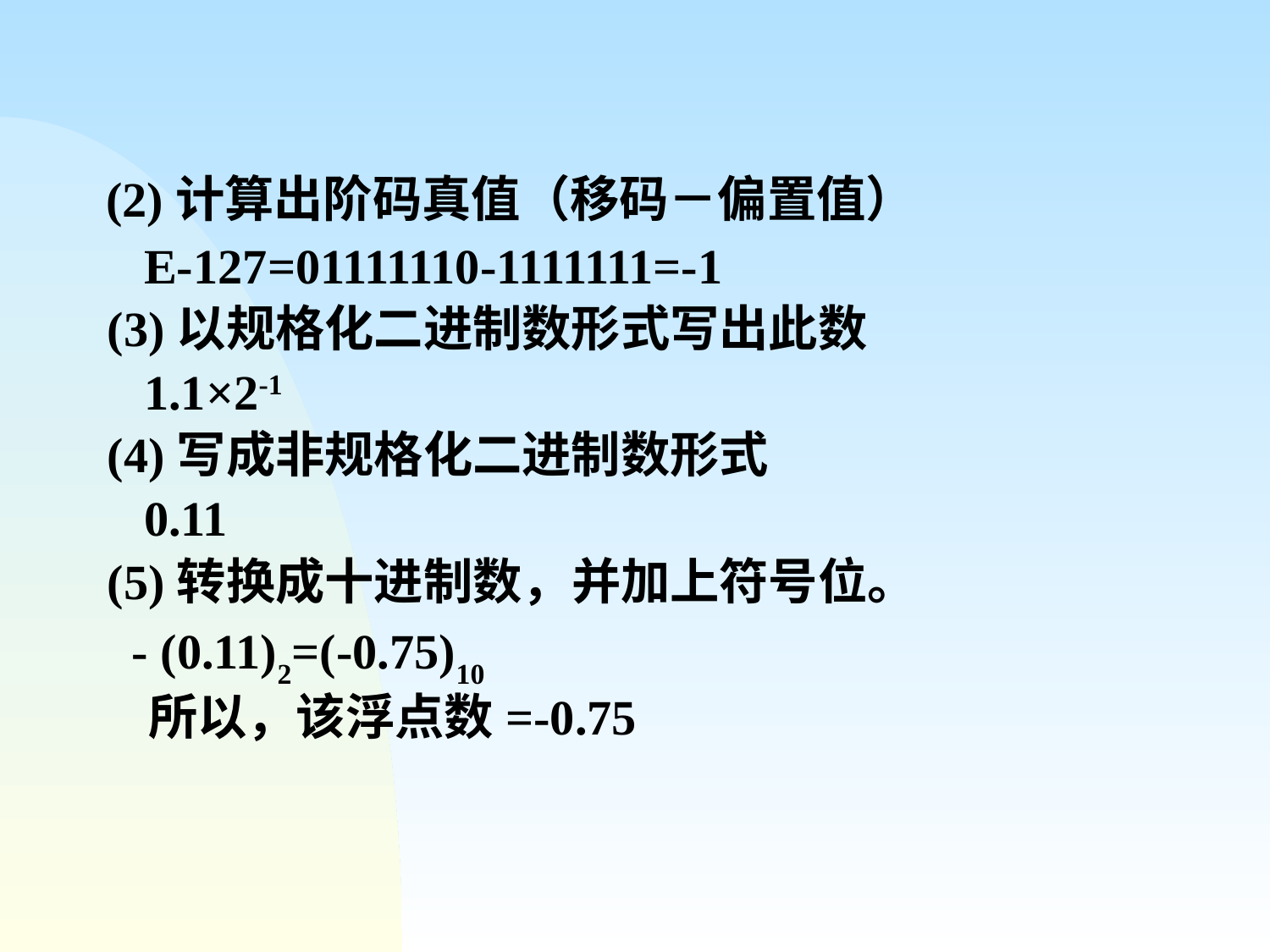

(2)计算出阶码真值（移码－偏置值）
       E-127=01111110-1111111=-1
    (3)以规格化二进制数形式写出此数
       1.1×2-1
    (4)写成非规格化二进制数形式
       0.11
    (5)转换成十进制数，并加上符号位。
      - (0.11)2=(-0.75)10
       所以，该浮点数=-0.75